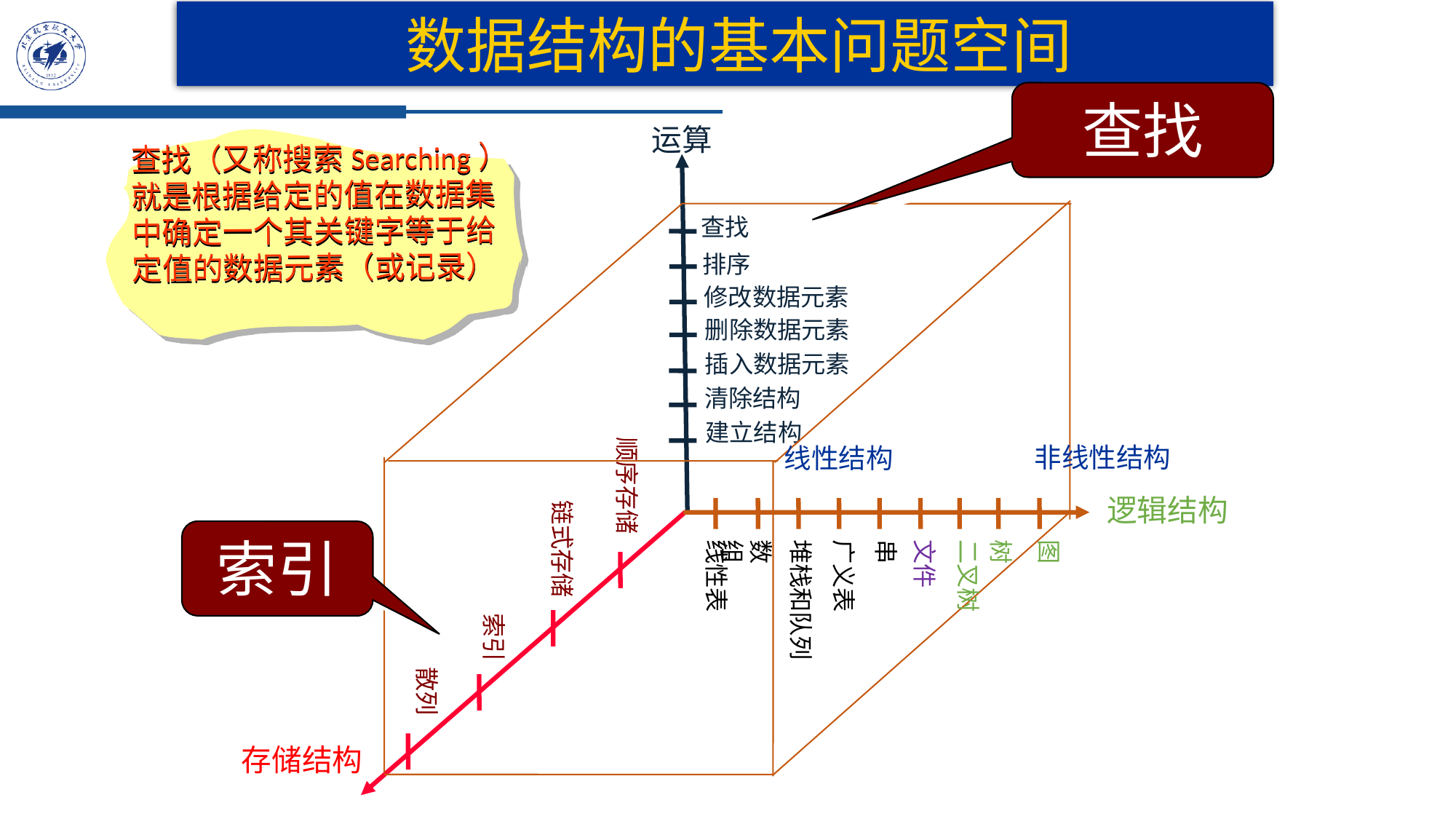

数据结构的基本问题空间
查找
运算

查找（又称搜索Searching）就是根据给定的值在数据集中确定一个其关键字等于给定值的数据元素（或记录）

查找
排序
修改数据元素
删除数据元素
插入数据元素
清除结构
建立结构
顺序存储
非线性结构
线性结构

链式存储
逻辑结构

索引
线性表
数组

堆栈和队列
广义表
串
文件
二叉树
树
图
索引
散列
存储结构